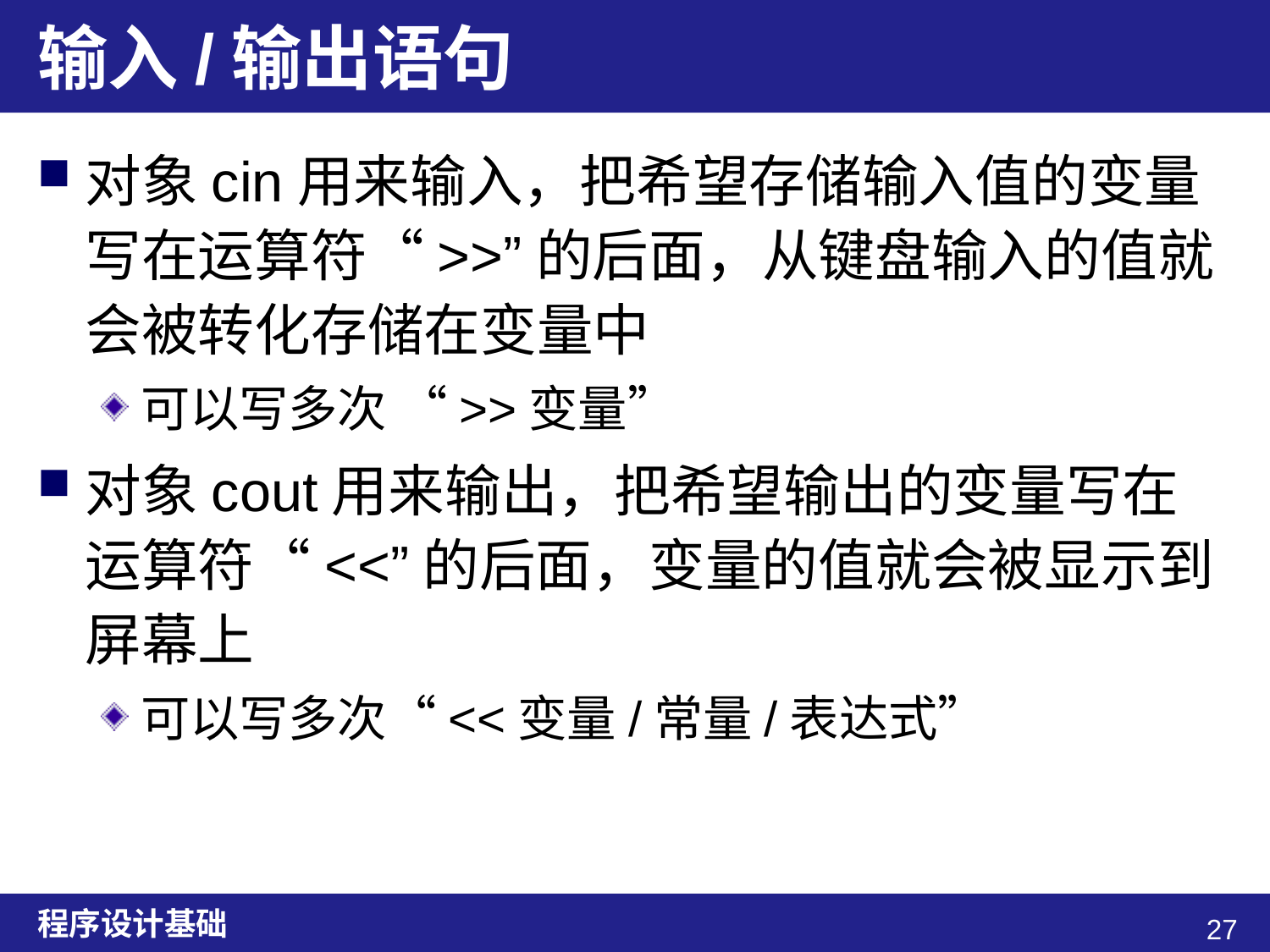

# 输入/输出语句
对象cin用来输入，把希望存储输入值的变量写在运算符“>>”的后面，从键盘输入的值就会被转化存储在变量中
可以写多次 “>>变量”
对象cout用来输出，把希望输出的变量写在运算符“<<”的后面，变量的值就会被显示到屏幕上
可以写多次“<<变量/常量/表达式”